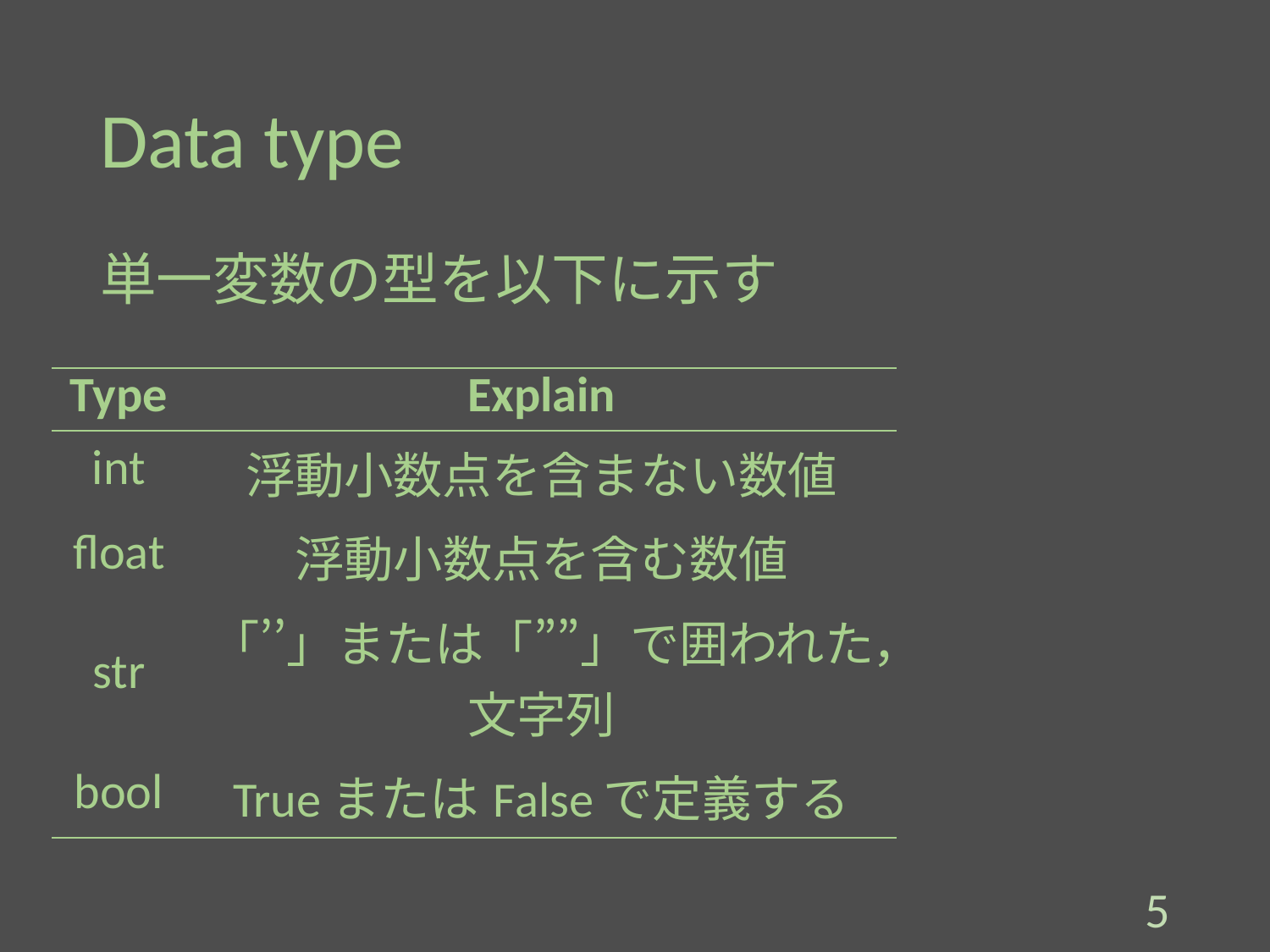

# Data type
単一変数の型を以下に示す
| Type | Explain |
| --- | --- |
| int | 浮動小数点を含まない数値 |
| float | 浮動小数点を含む数値 |
| str | 「’’」または「””」で囲われた，文字列 |
| bool | TrueまたはFalseで定義する |
5